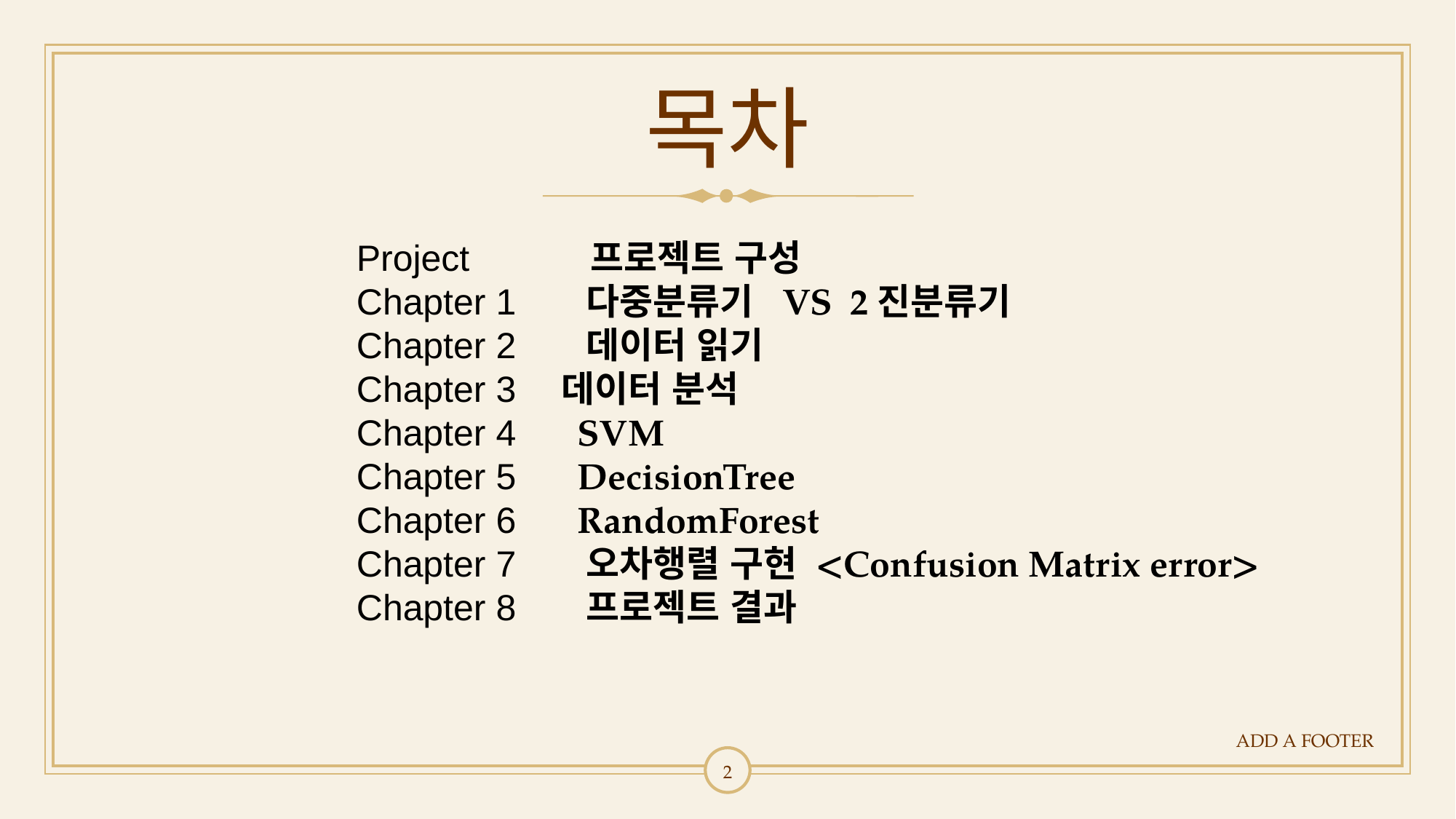

# 목차
Project           프로젝트 구성
Chapter 1      다중분류기  VS  2진분류기
Chapter 2      데이터 읽기
Chapter 3    데이터 분석
Chapter 4      SVM
Chapter 5      DecisionTree
Chapter 6      RandomForest
Chapter 7      오차행렬 구현 <Confusion Matrix error>
Chapter 8      프로젝트 결과
ADD A FOOTER
2